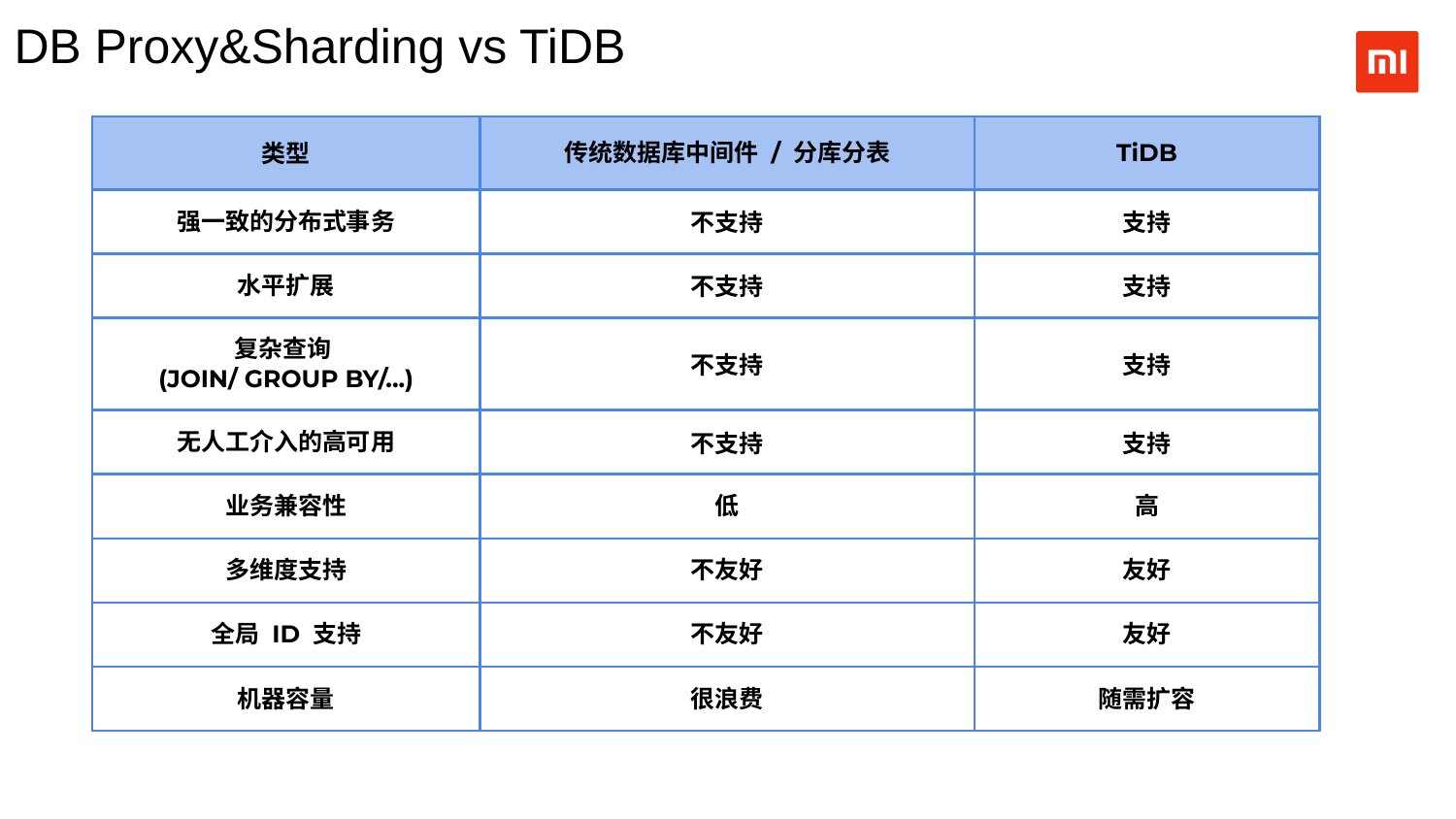

DB Proxy&Sharding vs TiDB

| 类型 | 传统数据库中间件 / 分库分表 | TiDB |
| --- | --- | --- |
| 强一致的分布式事务 | 不支持 | 支持 |
| 水平扩展 | 不支持 | 支持 |
| 复杂查询 (JOIN/ GROUP BY/...) | 不支持 | 支持 |
| 无人工介入的高可用 | 不支持 | 支持 |
| 业务兼容性 | 低 | 高 |
| 多维度支持 | 不友好 | 友好 |
| 全局 ID 支持 | 不友好 | 友好 |
| 机器容量 | 很浪费 | 随需扩容 |